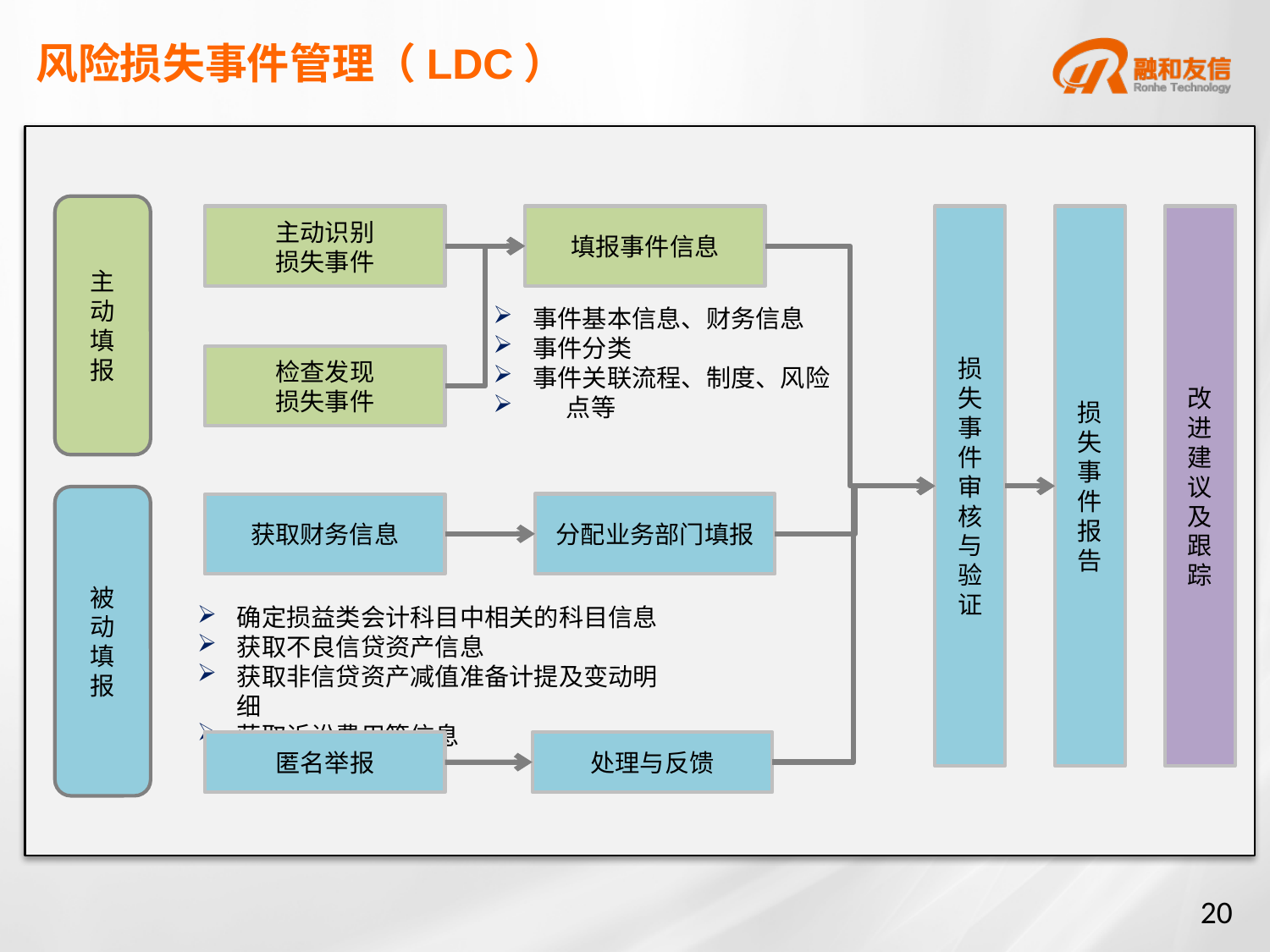

# 风险损失事件管理（LDC）

主
动
填
报
主动识别
损失事件
填报事件信息
损失事件审核与验证
损失事件报告
改进建议及跟踪
事件基本信息、财务信息
事件分类
事件关联流程、制度、风险
     点等

检查发现
损失事件
被
动
填
报
分配业务部门填报
获取财务信息
确定损益类会计科目中相关的科目信息
获取不良信贷资产信息
获取非信贷资产减值准备计提及变动明细
获取诉讼费用等信息
处理与反馈
匿名举报
20